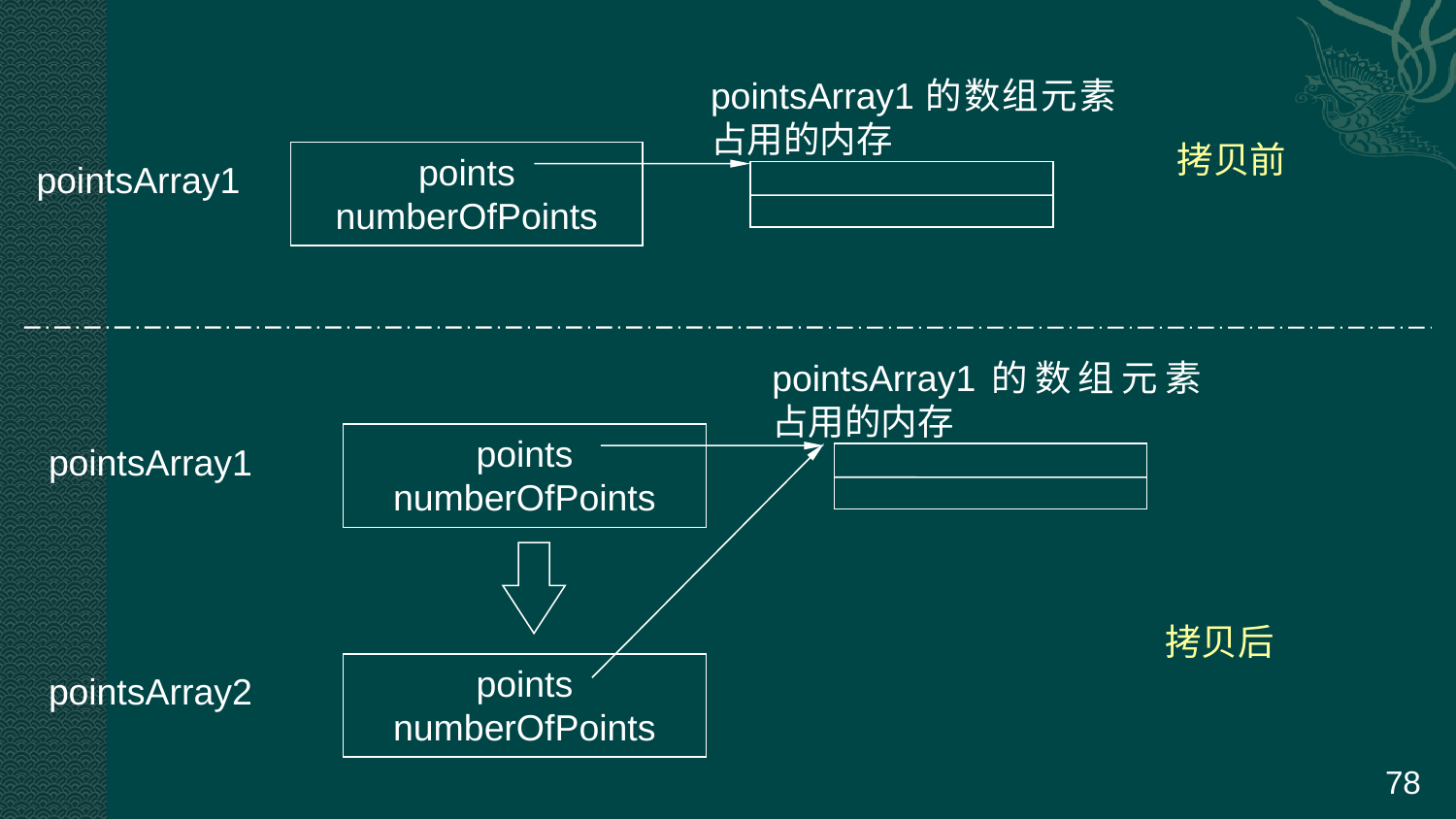

pointsArray1的数组元素占用的内存
points
numberOfPoints
pointsArray1

拷贝前

pointsArray1的数组元素占用的内存

points
numberOfPoints
pointsArray1

points
numberOfPoints
pointsArray2
拷贝后
78